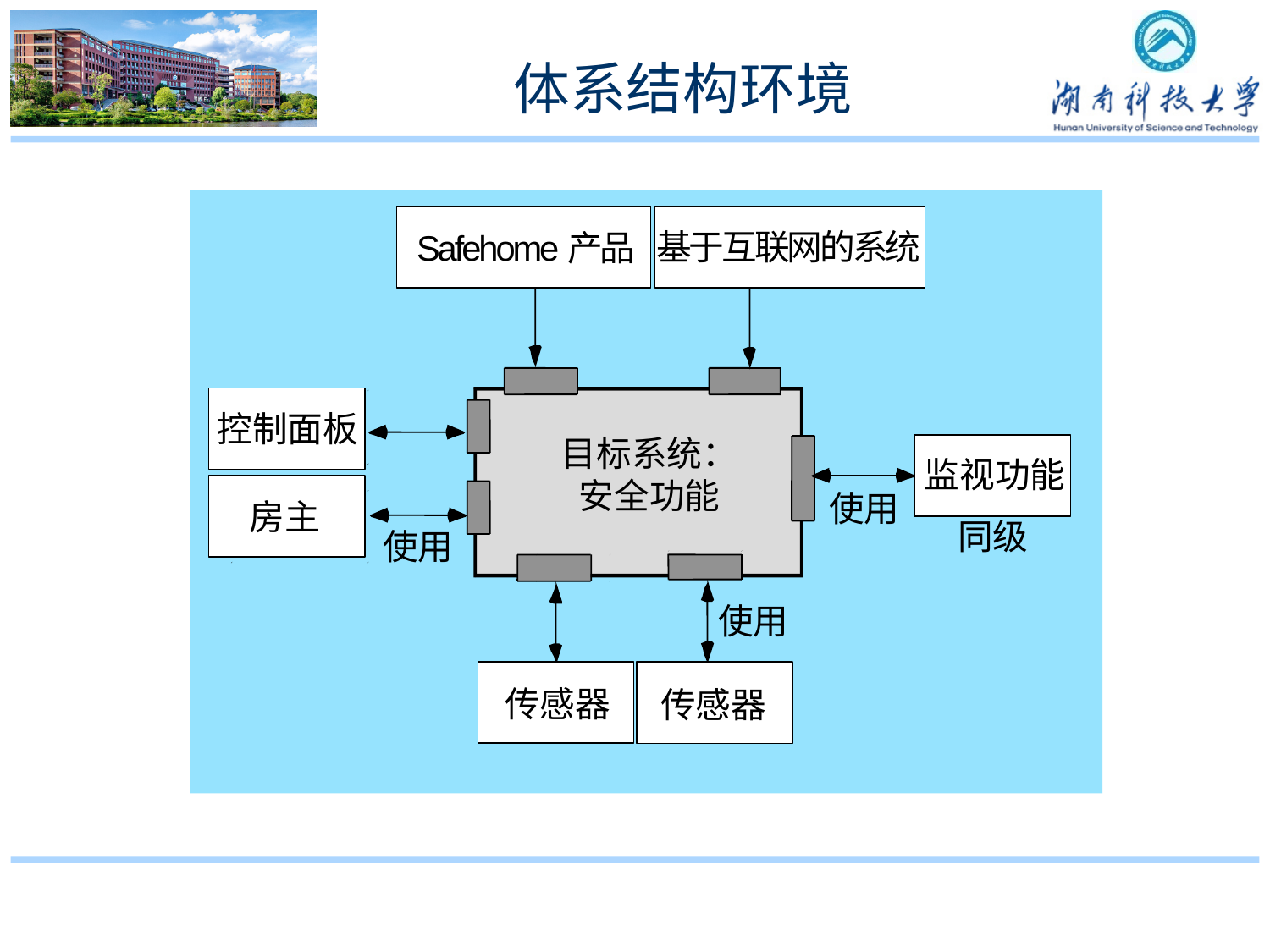

# 体系结构环境

Safehome
Internet-based
基于互联网的系统
Safehome产品
Product
system

控制面板

目标系统：
安全功能

surveillance

监视功能

function

使用

房主

同级

使用

使用

传感器
传感器
sensors
sensors

12